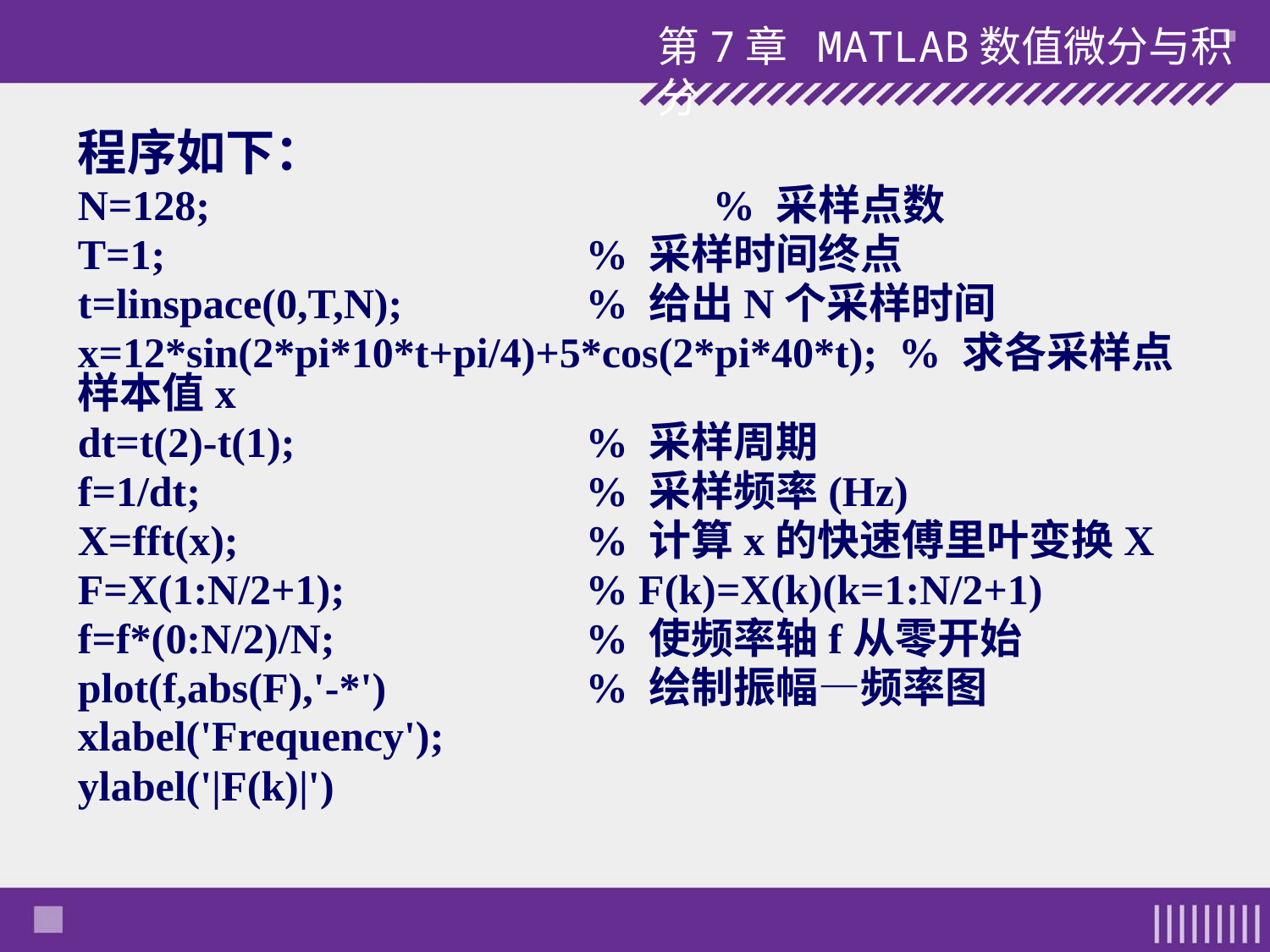

第7章  MATLAB数值微分与积分
程序如下：
N=128;                         		% 采样点数
T=1;                               	% 采样时间终点
t=linspace(0,T,N);             	% 给出N个采样时间
x=12*sin(2*pi*10*t+pi/4)+5*cos(2*pi*40*t);  % 求各采样点样本值x
dt=t(2)-t(1);                   	% 采样周期
f=1/dt;                          	% 采样频率(Hz)
X=fft(x);                        	% 计算x的快速傅里叶变换X
F=X(1:N/2+1);                   	% F(k)=X(k)(k=1:N/2+1)
f=f*(0:N/2)/N;                  	% 使频率轴f从零开始
plot(f,abs(F),'-*')            	% 绘制振幅—频率图
xlabel('Frequency');
ylabel('|F(k)|')